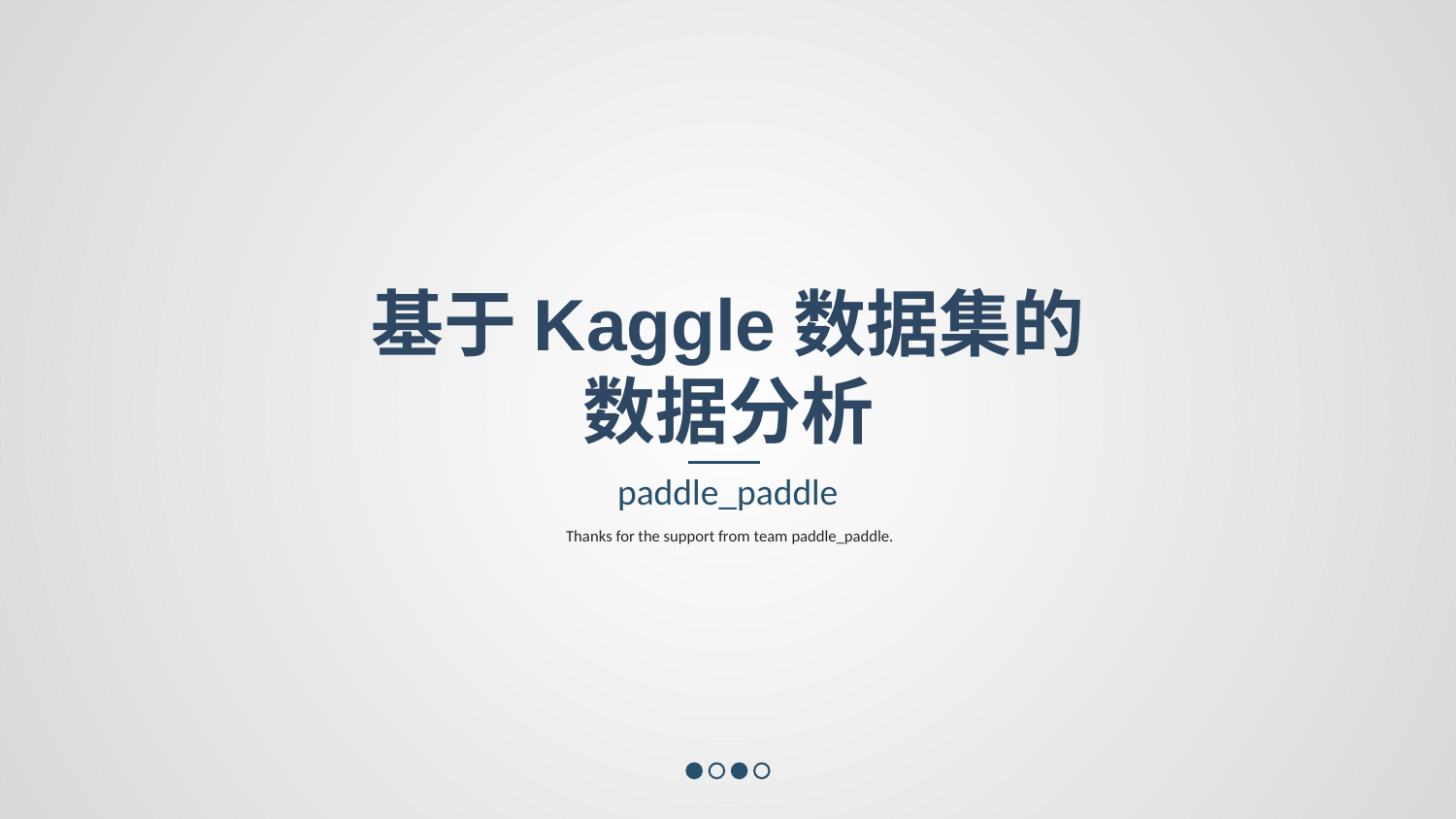

基于Kaggle数据集的
数据分析
paddle_paddle
Thanks for the support from team paddle_paddle.